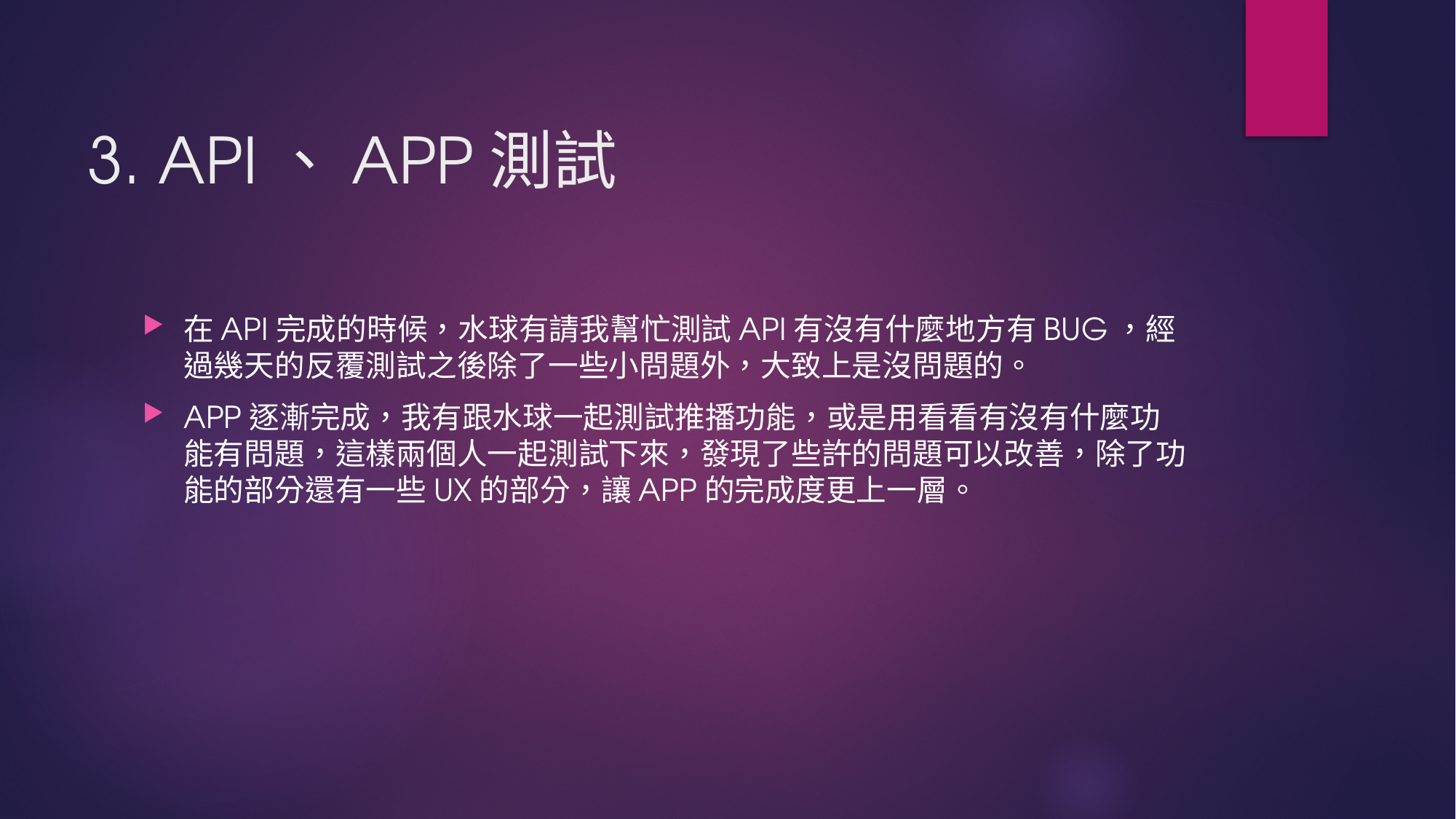

# 3. API、APP測試
在API完成的時候，水球有請我幫忙測試API有沒有什麼地方有BUG，經過幾天的反覆測試之後除了一些小問題外，大致上是沒問題的。
APP逐漸完成，我有跟水球一起測試推播功能，或是用看看有沒有什麼功能有問題，這樣兩個人一起測試下來，發現了些許的問題可以改善，除了功能的部分還有一些UX的部分，讓APP的完成度更上一層。